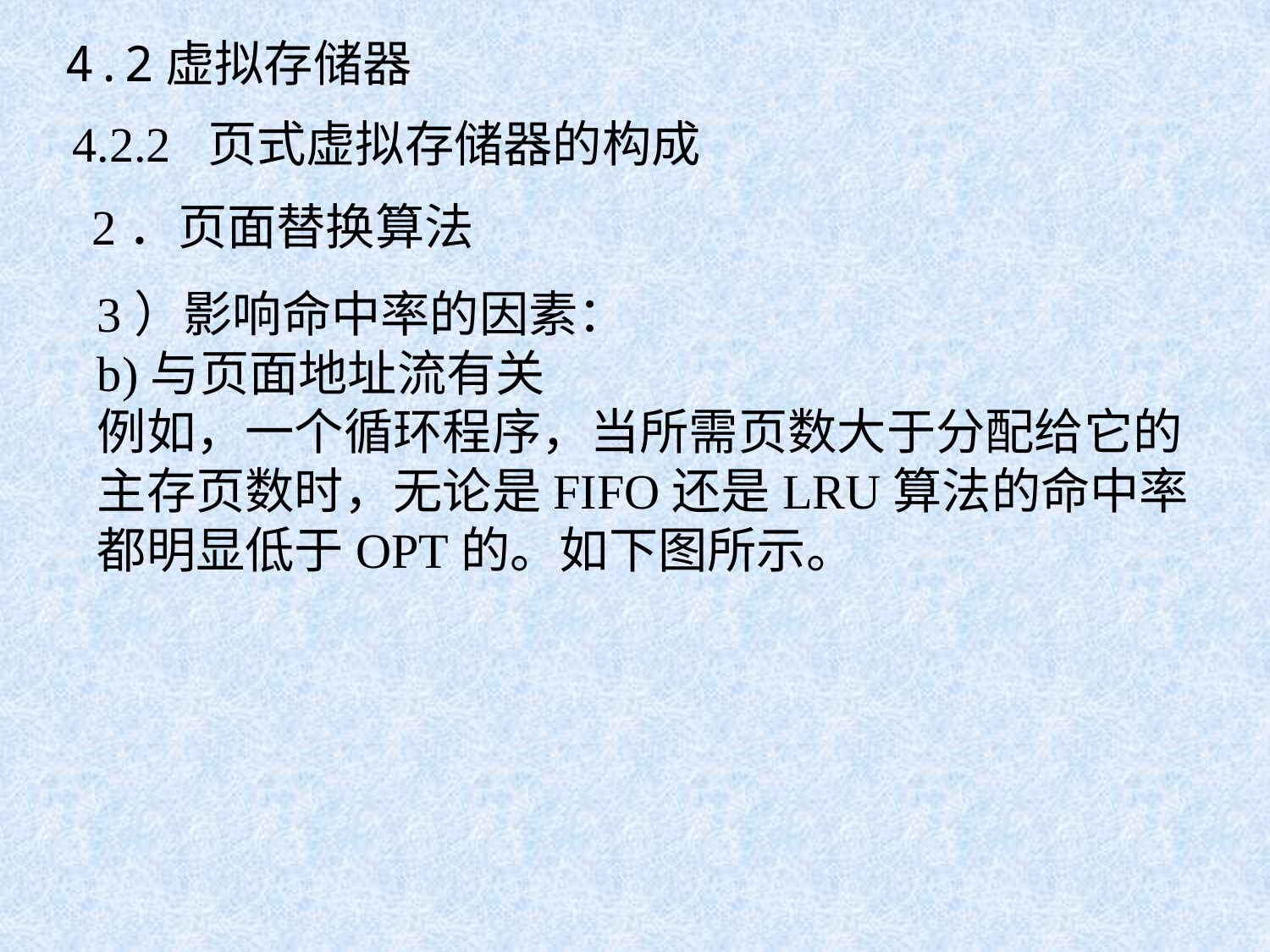

4.2虚拟存储器
4.2.2  页式虚拟存储器的构成
2．页面替换算法
3）影响命中率的因素：
b)与页面地址流有关
例如，一个循环程序，当所需页数大于分配给它的主存页数时，无论是FIFO还是LRU算法的命中率都明显低于OPT的。如下图所示。